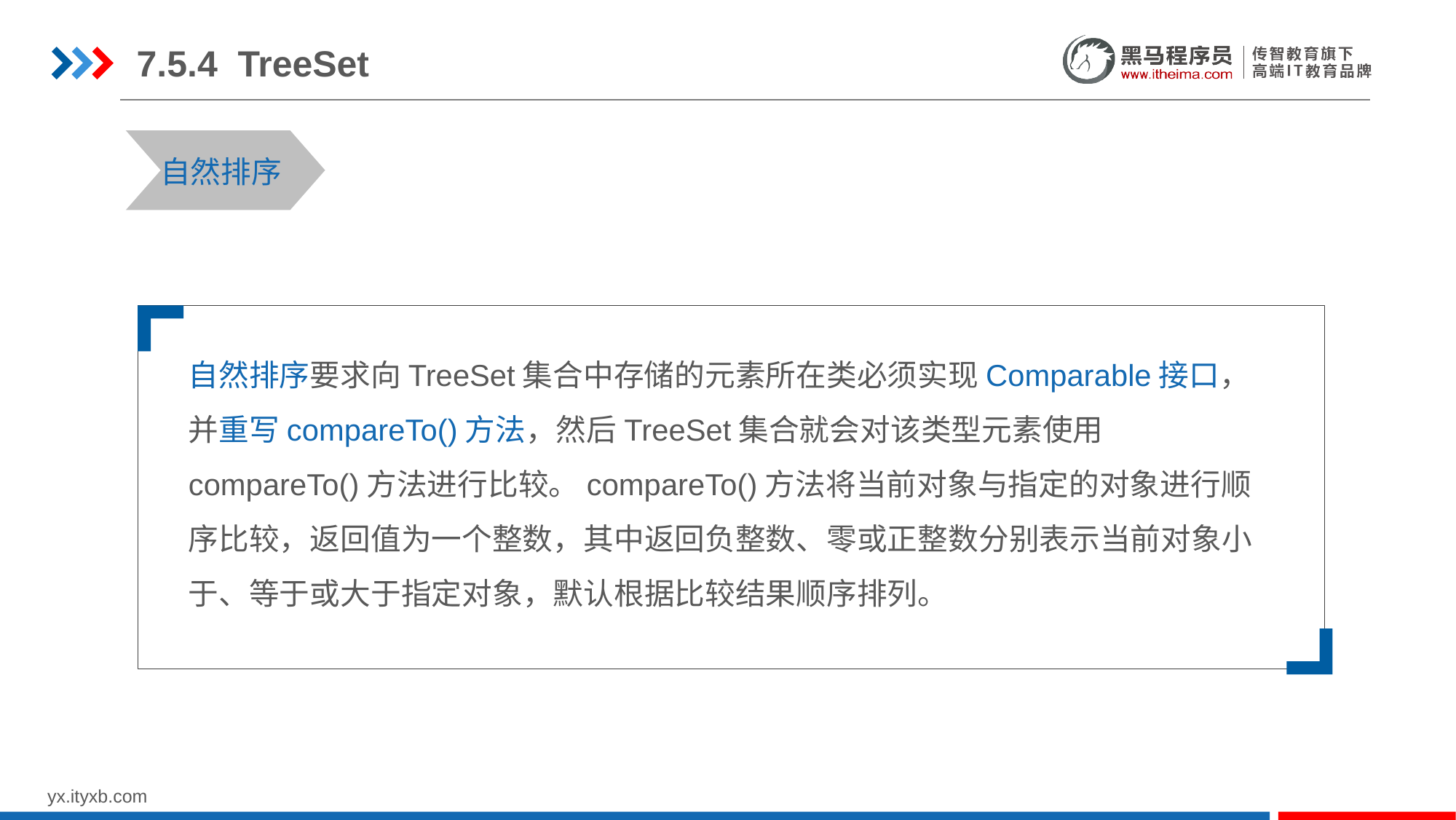

7.5.4  TreeSet

自然排序

自然排序要求向TreeSet集合中存储的元素所在类必须实现Comparable接口，并重写compareTo()方法，然后TreeSet集合就会对该类型元素使用compareTo()方法进行比较。compareTo()方法将当前对象与指定的对象进行顺序比较，返回值为一个整数，其中返回负整数、零或正整数分别表示当前对象小于、等于或大于指定对象，默认根据比较结果顺序排列。